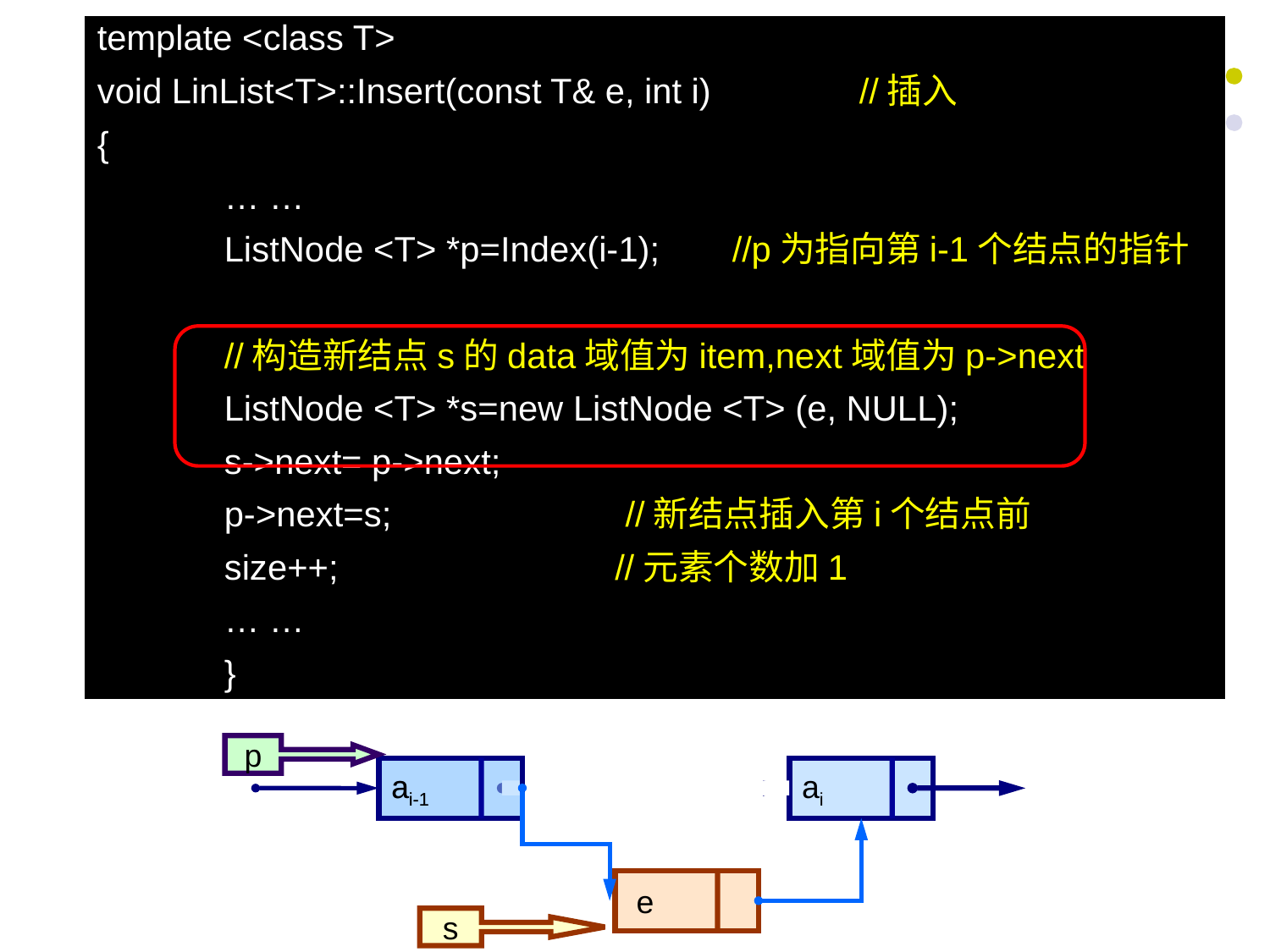

template <class T>
void LinList<T>::Insert(const T& e, int i)		//插入
{
	… …
	ListNode <T> *p=Index(i-1);   	//p为指向第i-1个结点的指针

//构造新结点s的data域值为item,next域值为p->next
ListNode <T> *s=new ListNode <T> (e, NULL);
s->next= p->next;
p->next=s;                        //新结点插入第i个结点前
size++;                         	 //元素个数加1
… …
}

p
ai-1

ai-1

ai

 e

s